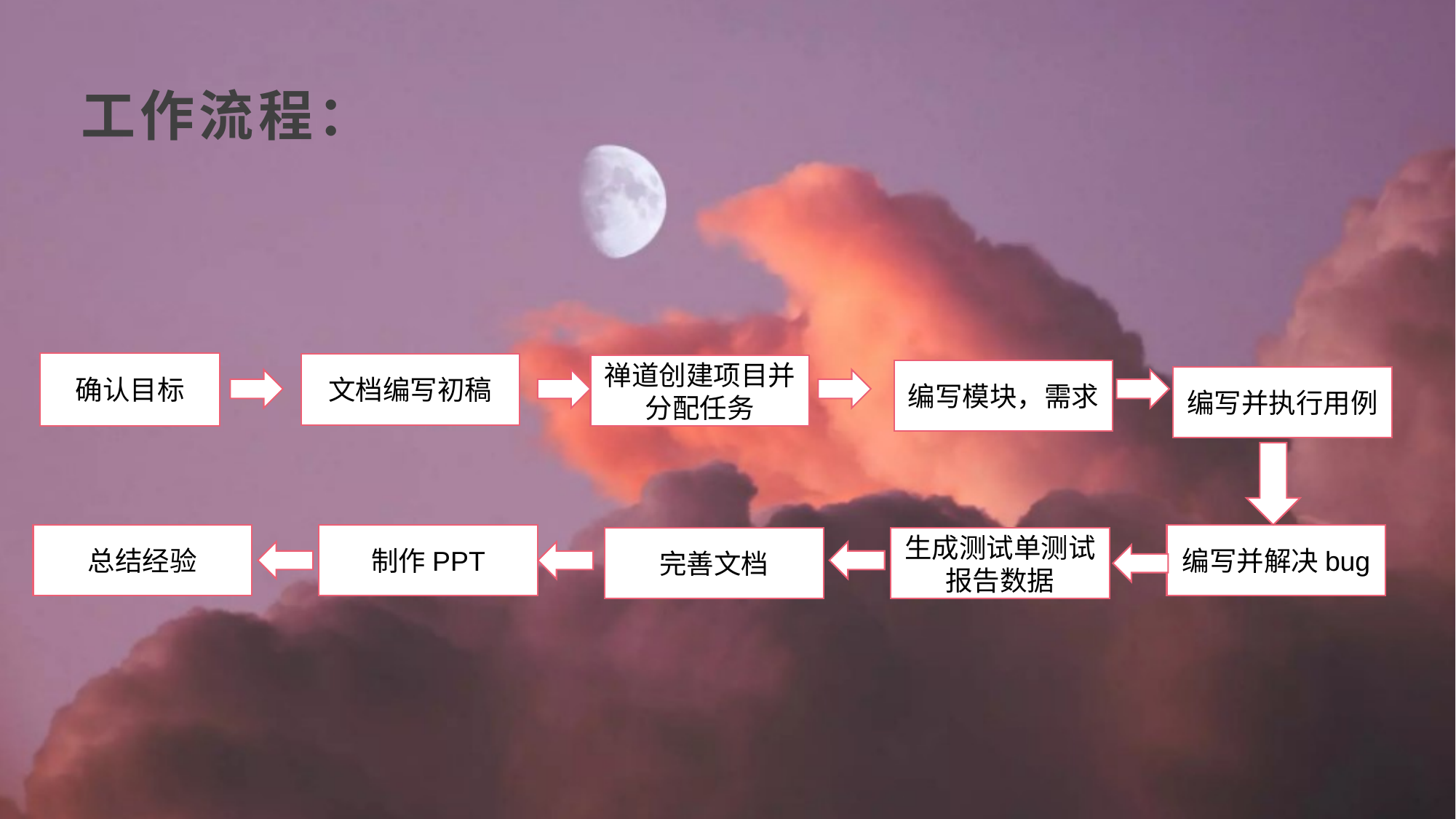

工作流程：
确认目标
文档编写初稿
禅道创建项目并分配任务
编写模块，需求
编写并执行用例

总结经验
编写并解决bug
制作PPT
完善文档
生成测试单测试报告数据